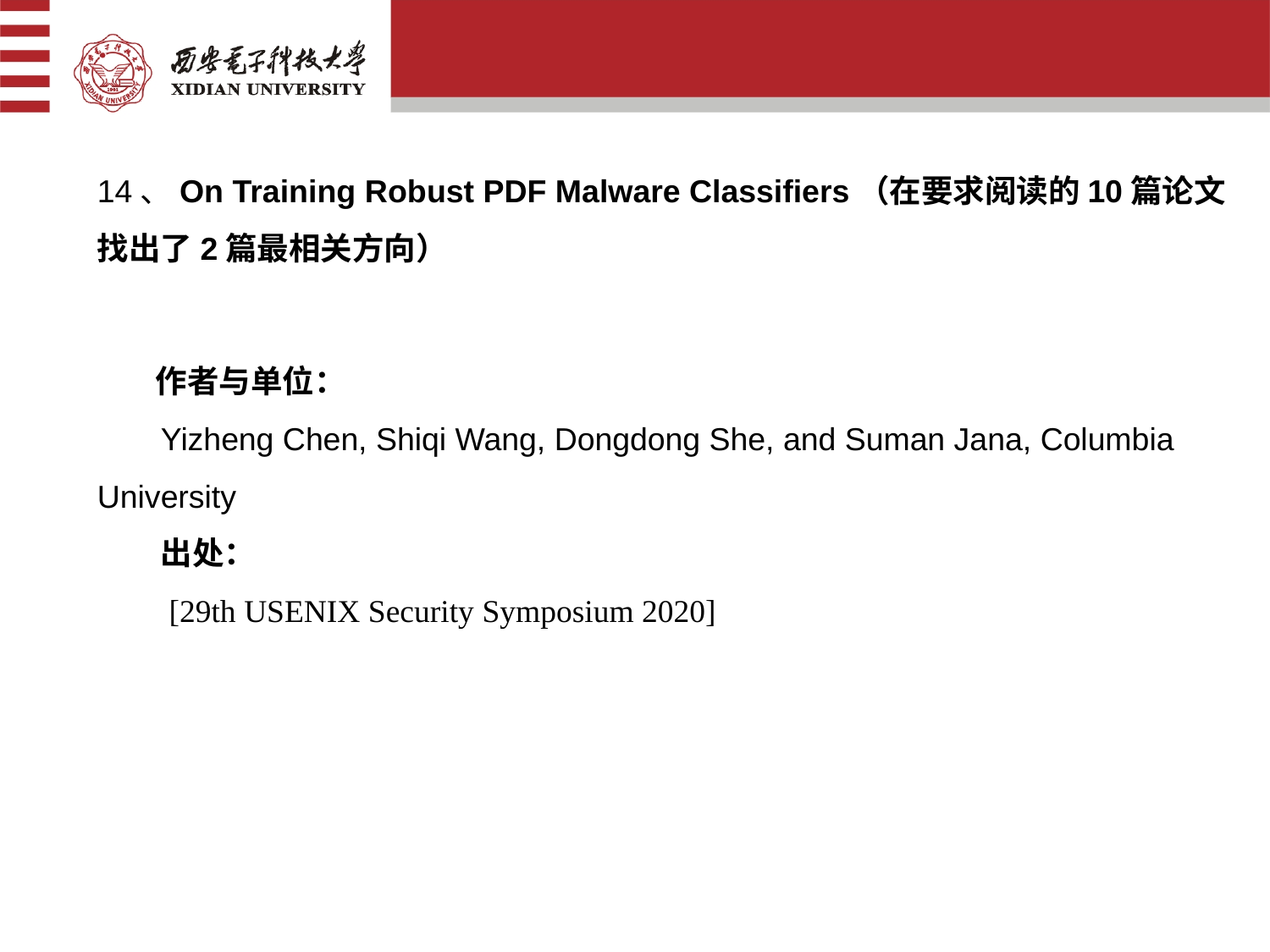

14、On Training Robust PDF Malware Classifiers（在要求阅读的10篇论文找出了2篇最相关方向）

       作者与单位：
Yizheng Chen, Shiqi Wang, Dongdong She, and Suman Jana, Columbia University
出处：
 [29th USENIX Security Symposium 2020]